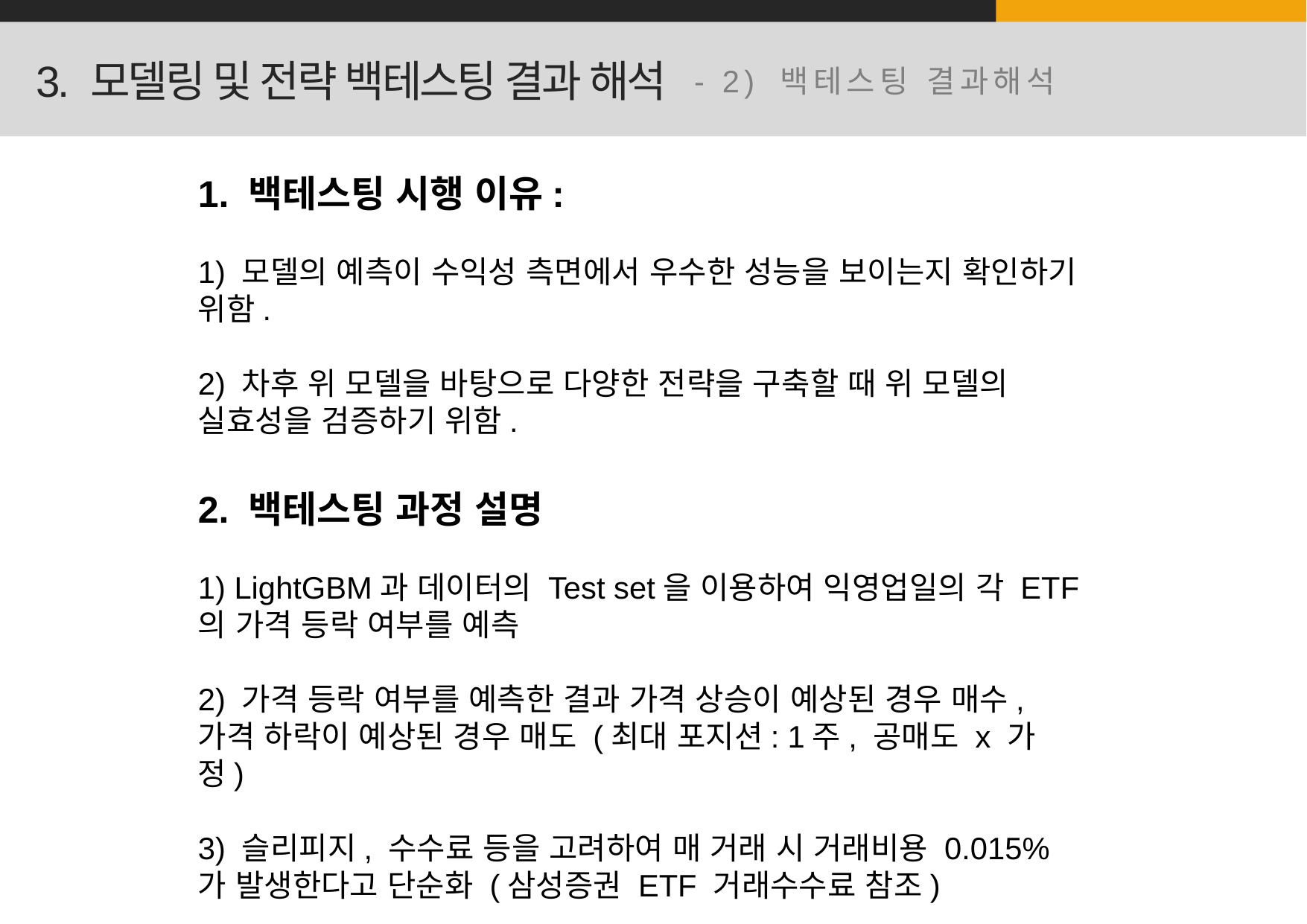

3. 모델링 및 전략 백테스팅 결과 해석
- 2) 백테스팅 결과해석
1. 백테스팅 시행 이유:

1) 모델의 예측이 수익성 측면에서 우수한 성능을 보이는지 확인하기 위함.

2) 차후 위 모델을 바탕으로 다양한 전략을 구축할 때 위 모델의 실효성을 검증하기 위함.
2. 백테스팅 과정 설명

1) LightGBM과 데이터의 Test set을 이용하여 익영업일의 각 ETF의 가격 등락 여부를 예측

2) 가격 등락 여부를 예측한 결과 가격 상승이 예상된 경우 매수, 가격 하락이 예상된 경우 매도 (최대 포지션: 1주, 공매도 x 가정)

3) 슬리피지, 수수료 등을 고려하여 매 거래 시 거래비용 0.015%가 발생한다고 단순화 (삼성증권 ETF 거래수수료 참조)